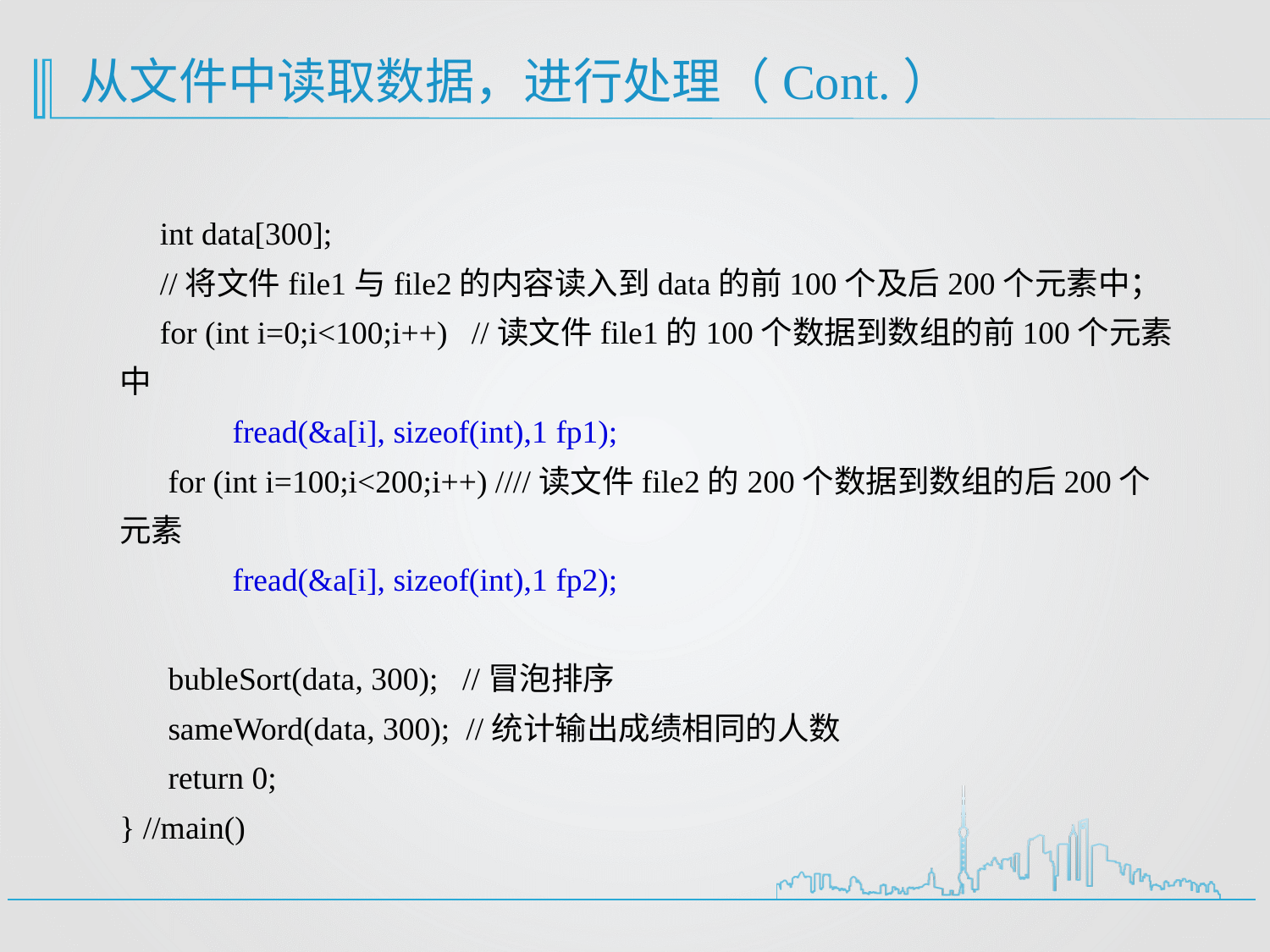

# 从文件中读取数据，进行处理（Cont.）

     int data[300];
     //将文件file1与file2的内容读入到data的前100个及后200个元素中；
     for (int i=0;i<100;i++)   //读文件file1的100个数据到数组的前100个元素中
              fread(&a[i], sizeof(int),1 fp1);
      for (int i=100;i<200;i++) ////读文件file2的200个数据到数组的后200个元素
              fread(&a[i], sizeof(int),1 fp2);

      bubleSort(data, 300);   //冒泡排序
      sameWord(data, 300);  //统计输出成绩相同的人数
      return 0;
} //main()